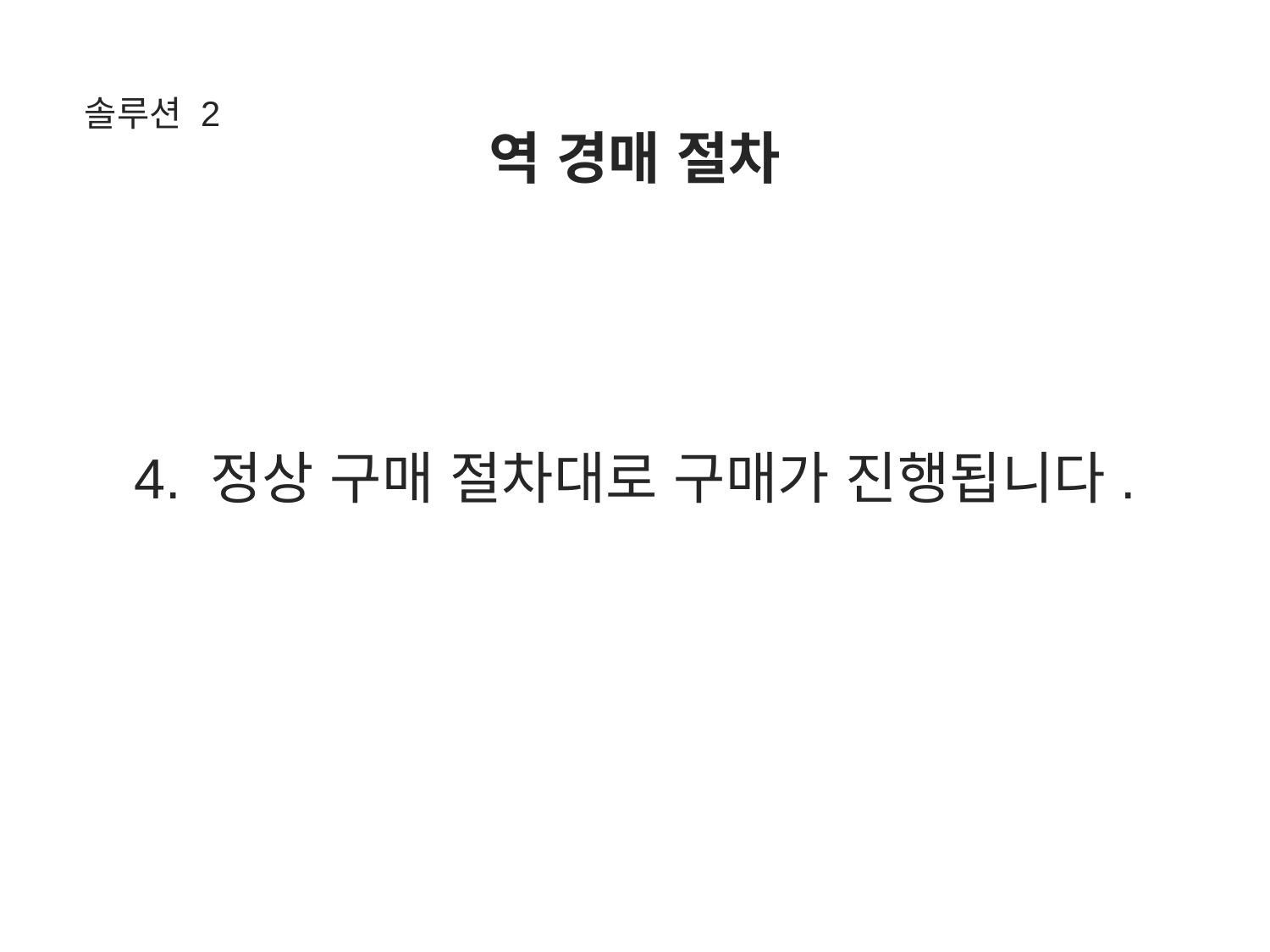

솔루션 2
역 경매 절차
4. 정상 구매 절차대로 구매가 진행됩니다.